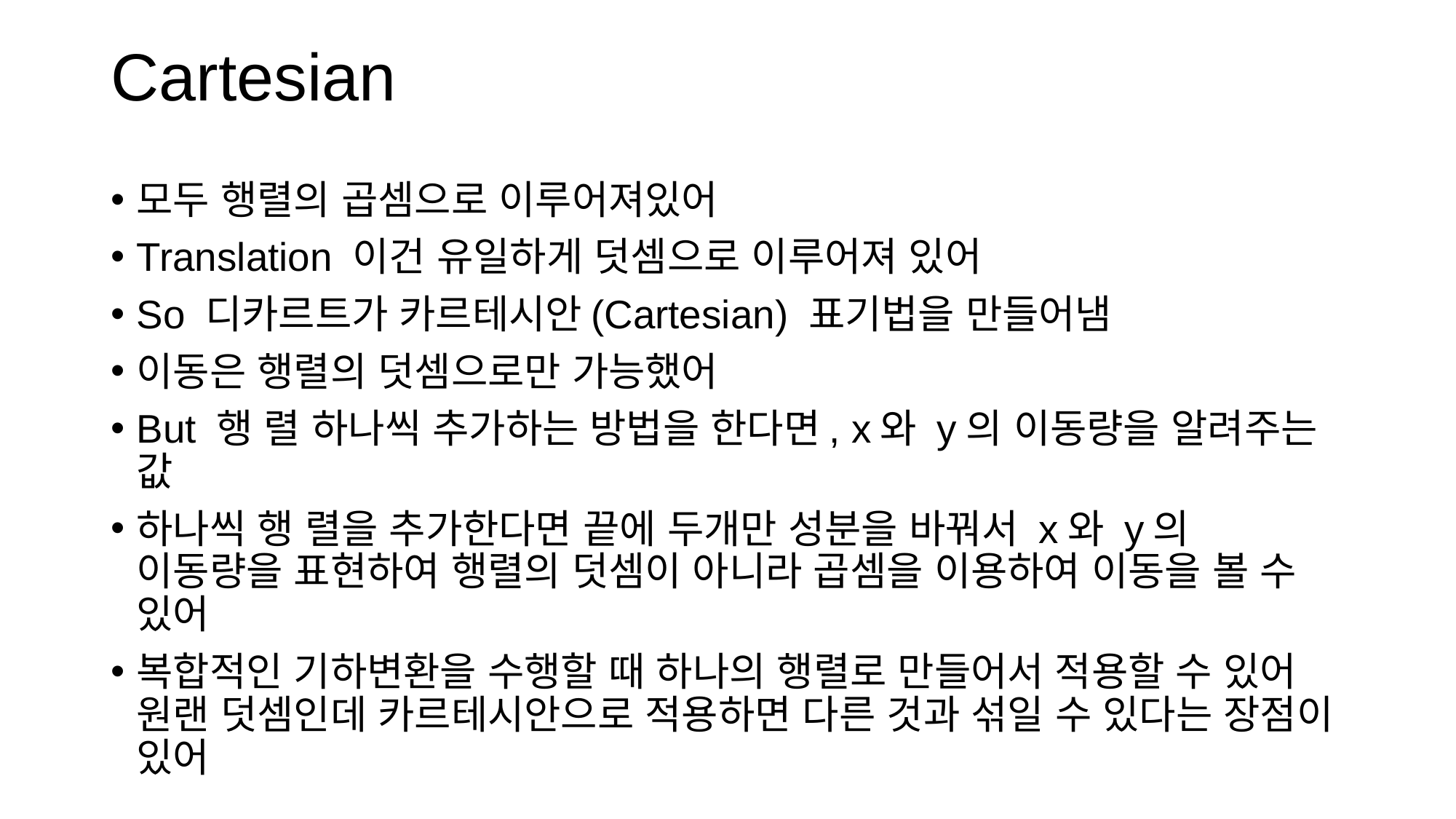

# Cartesian
모두 행렬의 곱셈으로 이루어져있어
Translation 이건 유일하게 덧셈으로 이루어져 있어
So 디카르트가 카르테시안(Cartesian) 표기법을 만들어냄
이동은 행렬의 덧셈으로만 가능했어
But 행 렬 하나씩 추가하는 방법을 한다면, x와 y의 이동량을 알려주는 값
하나씩 행 렬을 추가한다면 끝에 두개만 성분을 바꿔서 x와 y의 이동량을 표현하여 행렬의 덧셈이 아니라 곱셈을 이용하여 이동을 볼 수 있어
복합적인 기하변환을 수행할 때 하나의 행렬로 만들어서 적용할 수 있어 원랜 덧셈인데 카르테시안으로 적용하면 다른 것과 섞일 수 있다는 장점이 있어